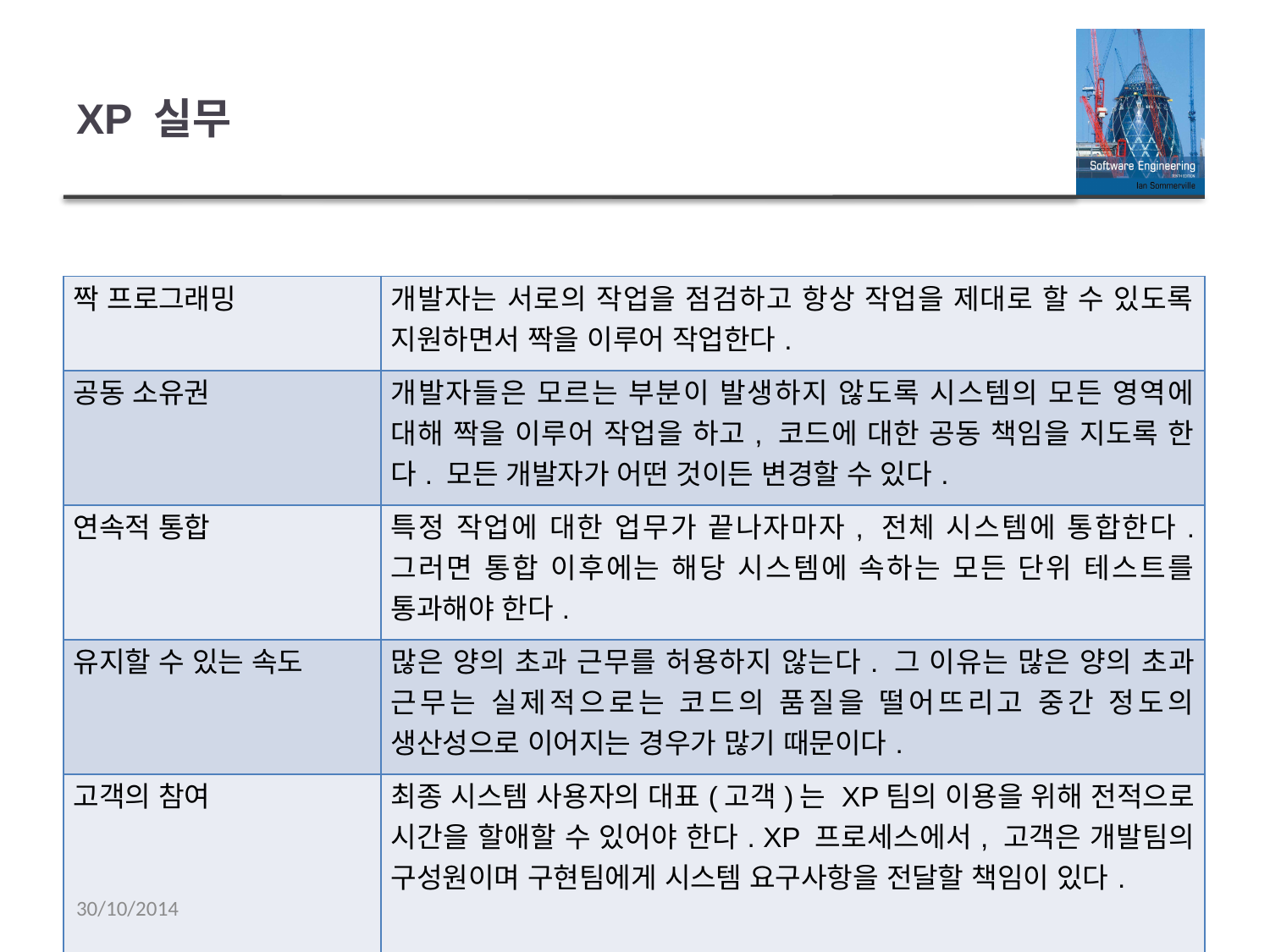

# XP 실무
| 짝 프로그래밍 | 개발자는 서로의 작업을 점검하고 항상 작업을 제대로 할 수 있도록 지원하면서 짝을 이루어 작업한다. |
| --- | --- |
| 공동 소유권 | 개발자들은 모르는 부분이 발생하지 않도록 시스템의 모든 영역에 대해 짝을 이루어 작업을 하고, 코드에 대한 공동 책임을 지도록 한다. 모든 개발자가 어떤 것이든 변경할 수 있다. |
| 연속적 통합 | 특정 작업에 대한 업무가 끝나자마자, 전체 시스템에 통합한다. 그러면 통합 이후에는 해당 시스템에 속하는 모든 단위 테스트를 통과해야 한다. |
| 유지할 수 있는 속도 | 많은 양의 초과 근무를 허용하지 않는다. 그 이유는 많은 양의 초과 근무는 실제적으로는 코드의 품질을 떨어뜨리고 중간 정도의 생산성으로 이어지는 경우가 많기 때문이다. |
| 고객의 참여 | 최종 시스템 사용자의 대표(고객)는 XP팀의 이용을 위해 전적으로 시간을 할애할 수 있어야 한다. XP 프로세스에서, 고객은 개발팀의 구성원이며 구현팀에게 시스템 요구사항을 전달할 책임이 있다. |
30/10/2014
Chapter 3 애자일 소프트웨어 개발
16